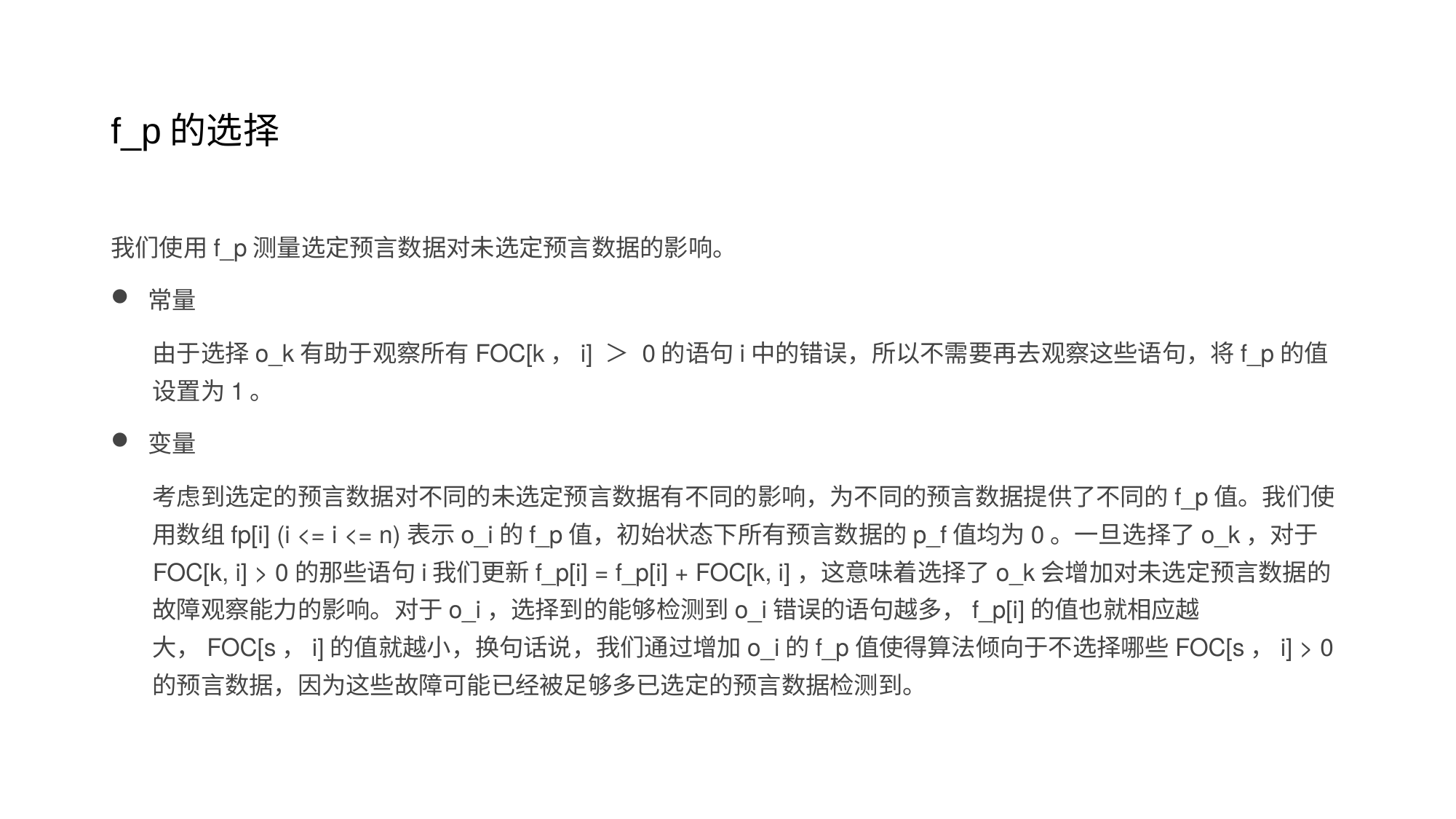

# f_p的选择
我们使用f_p测量选定预言数据对未选定预言数据的影响。
常量
由于选择o_k有助于观察所有FOC[k，i] ＞ 0的语句i中的错误，所以不需要再去观察这些语句，将f_p的值设置为1。
变量
考虑到选定的预言数据对不同的未选定预言数据有不同的影响，为不同的预言数据提供了不同的f_p值。我们使用数组fp[i] (i <= i <= n)表示o_i的f_p值，初始状态下所有预言数据的p_f值均为0。一旦选择了o_k，对于FOC[k, i] > 0的那些语句i我们更新f_p[i] = f_p[i] + FOC[k, i]，这意味着选择了o_k会增加对未选定预言数据的故障观察能力的影响。对于o_i，选择到的能够检测到o_i错误的语句越多，f_p[i]的值也就相应越大，FOC[s，i]的值就越小，换句话说，我们通过增加o_i的f_p值使得算法倾向于不选择哪些FOC[s，i] > 0的预言数据，因为这些故障可能已经被足够多已选定的预言数据检测到。